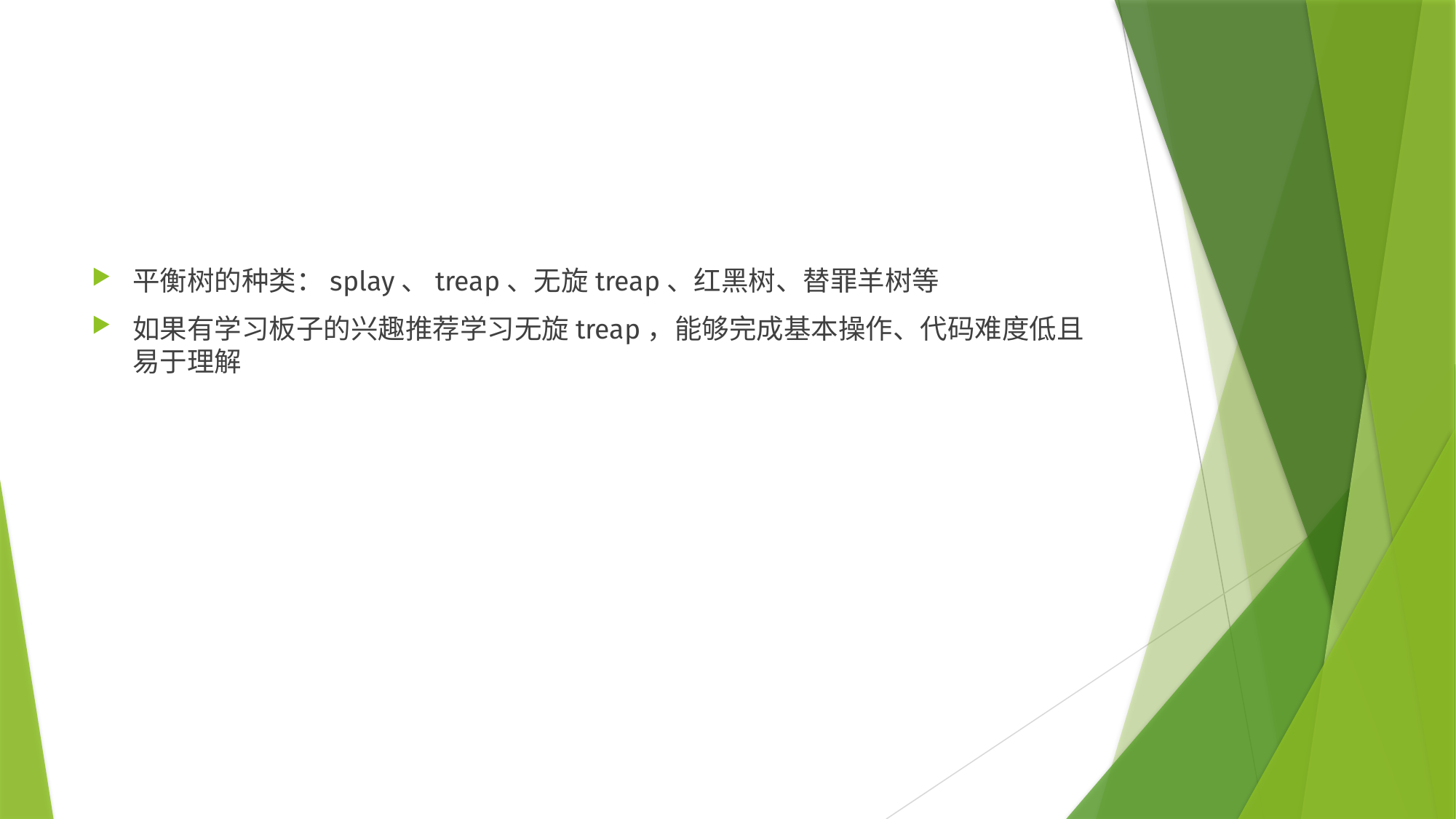

#
平衡树的种类：splay、treap、无旋treap、红黑树、替罪羊树等
如果有学习板子的兴趣推荐学习无旋treap，能够完成基本操作、代码难度低且易于理解